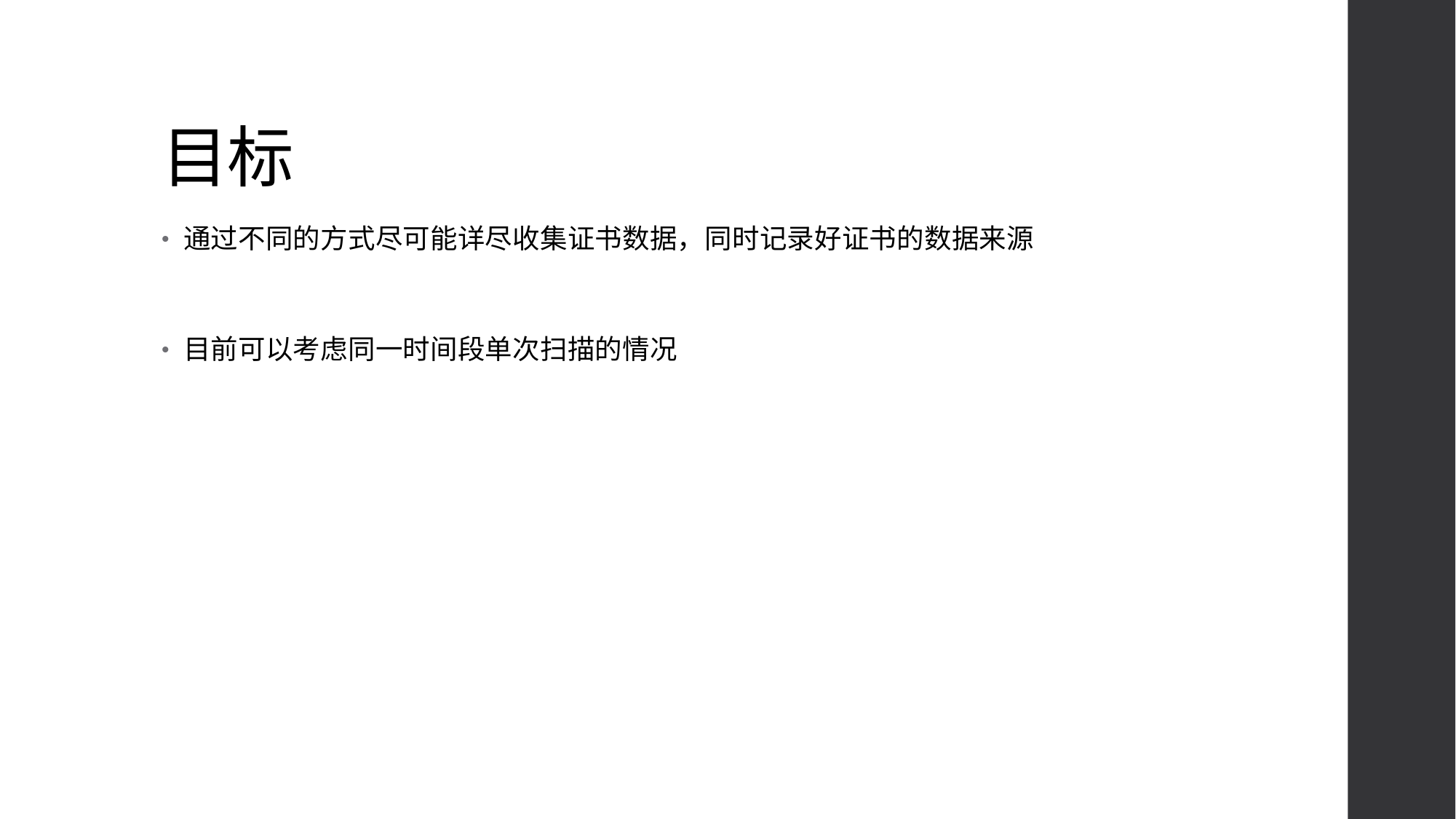

# 目标
通过不同的方式尽可能详尽收集证书数据，同时记录好证书的数据来源

目前可以考虑同一时间段单次扫描的情况